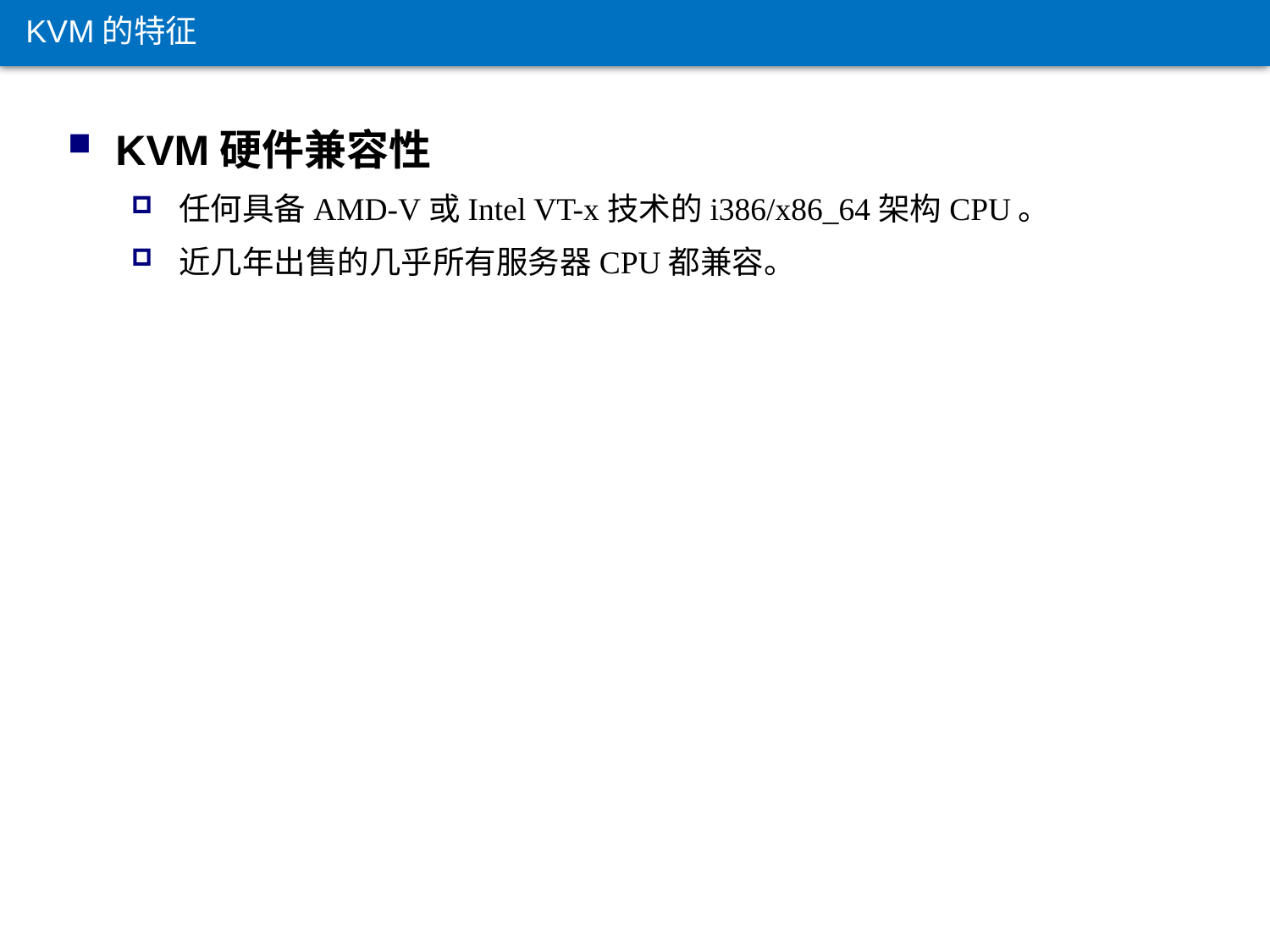

KVM的特征
KVM硬件兼容性
任何具备AMD-V或Intel VT-x技术的i386/x86_64架构CPU。
近几年出售的几乎所有服务器CPU都兼容。

11